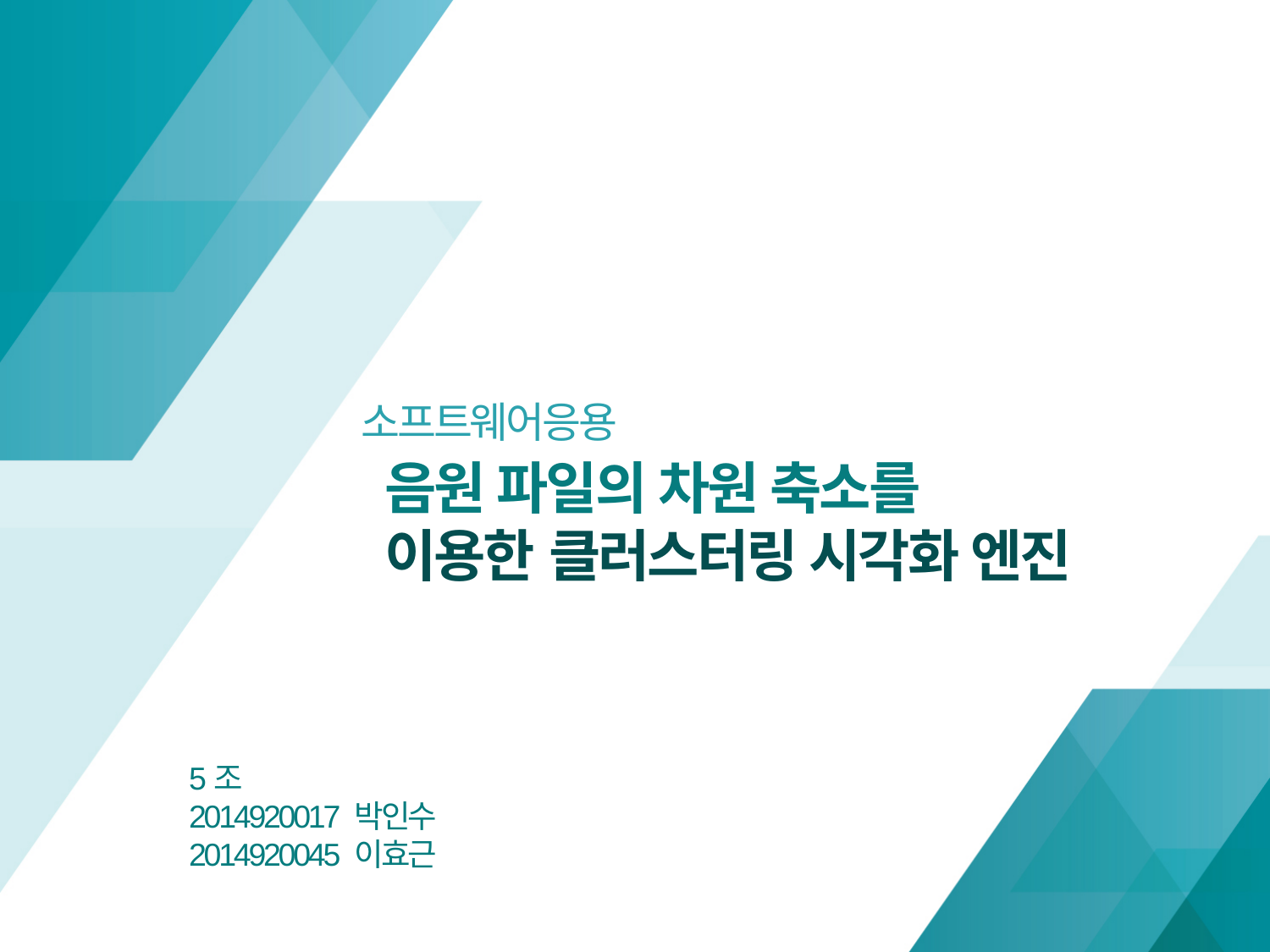

소프트웨어응용
음원 파일의 차원 축소를
이용한 클러스터링 시각화 엔진
5조
2014920017 박인수
2014920045 이효근